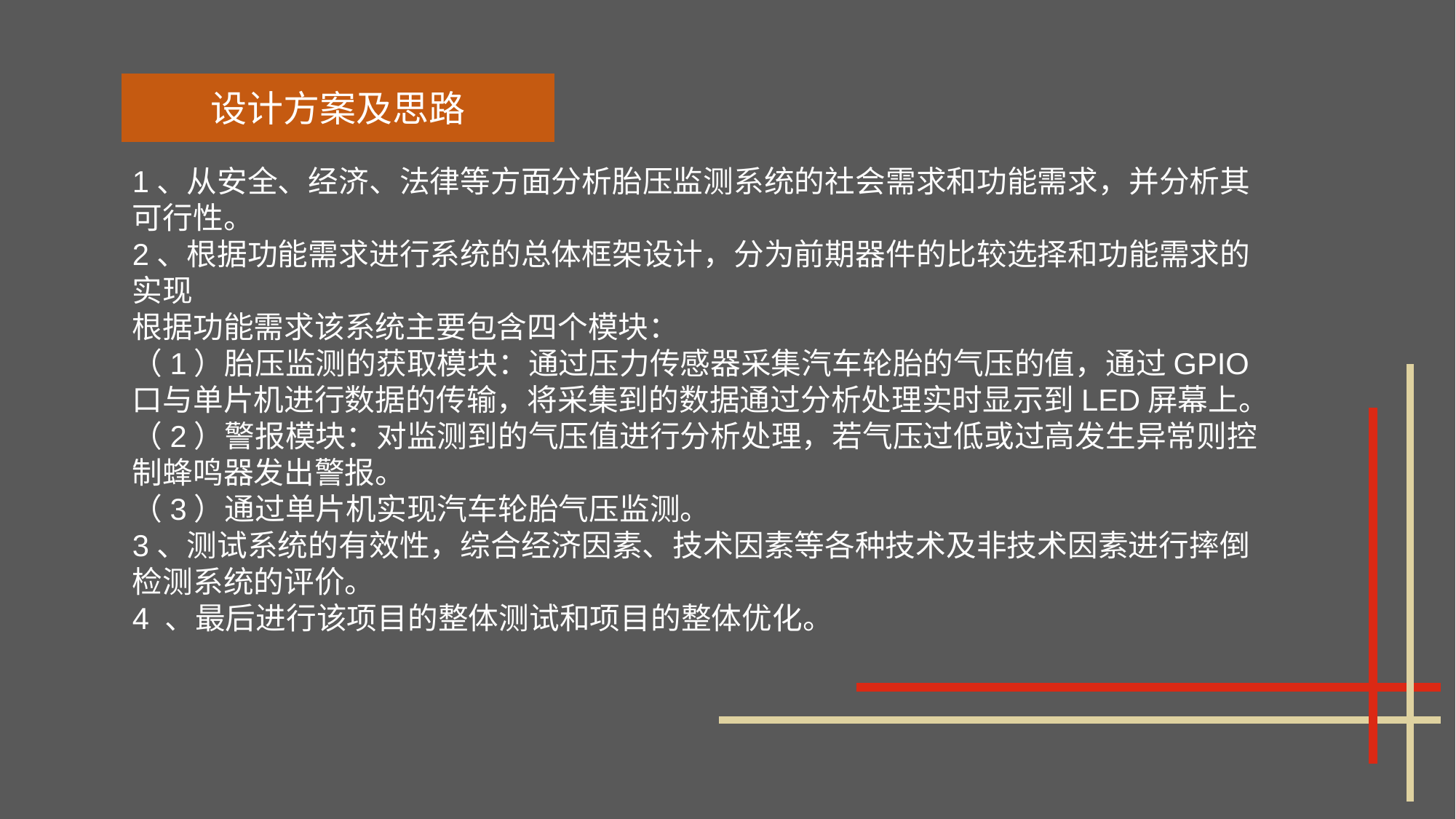

设计方案及思路
1、从安全、经济、法律等方面分析胎压监测系统的社会需求和功能需求，并分析其可行性。
2、根据功能需求进行系统的总体框架设计，分为前期器件的比较选择和功能需求的实现
根据功能需求该系统主要包含四个模块：
（1）胎压监测的获取模块：通过压力传感器采集汽车轮胎的气压的值，通过GPIO口与单片机进行数据的传输，将采集到的数据通过分析处理实时显示到LED屏幕上。
（2）警报模块：对监测到的气压值进行分析处理，若气压过低或过高发生异常则控制蜂鸣器发出警报。
（3）通过单片机实现汽车轮胎气压监测。
3、测试系统的有效性，综合经济因素、技术因素等各种技术及非技术因素进行摔倒检测系统的评价。
4 、最后进行该项目的整体测试和项目的整体优化。